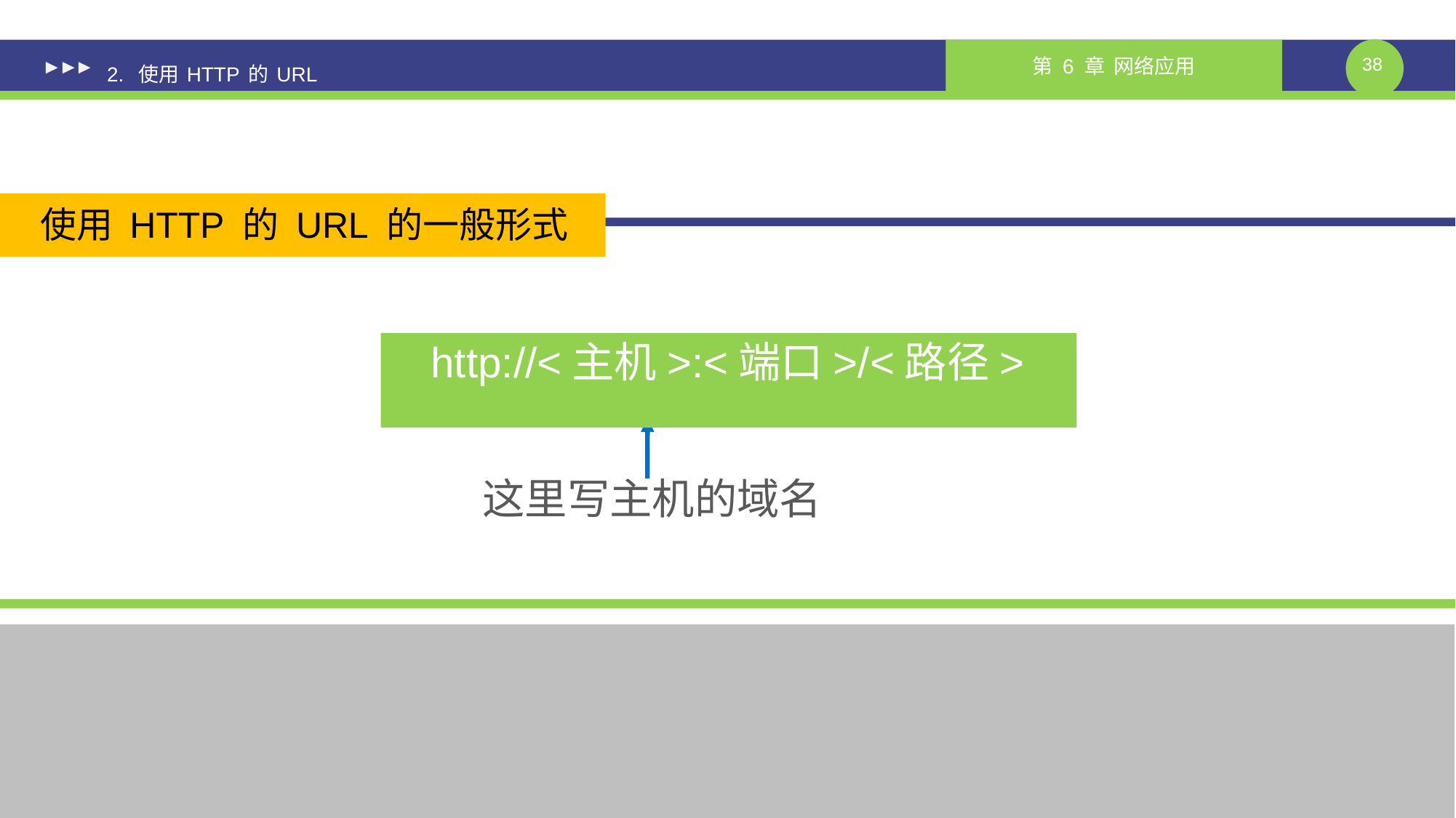

# 2.  使用 HTTP 的 URL

 http://<主机>:<端口>/<路径>

使用 HTTP 的 URL 的一般形式

这里写主机的域名

课件制作人：谢钧  谢希仁